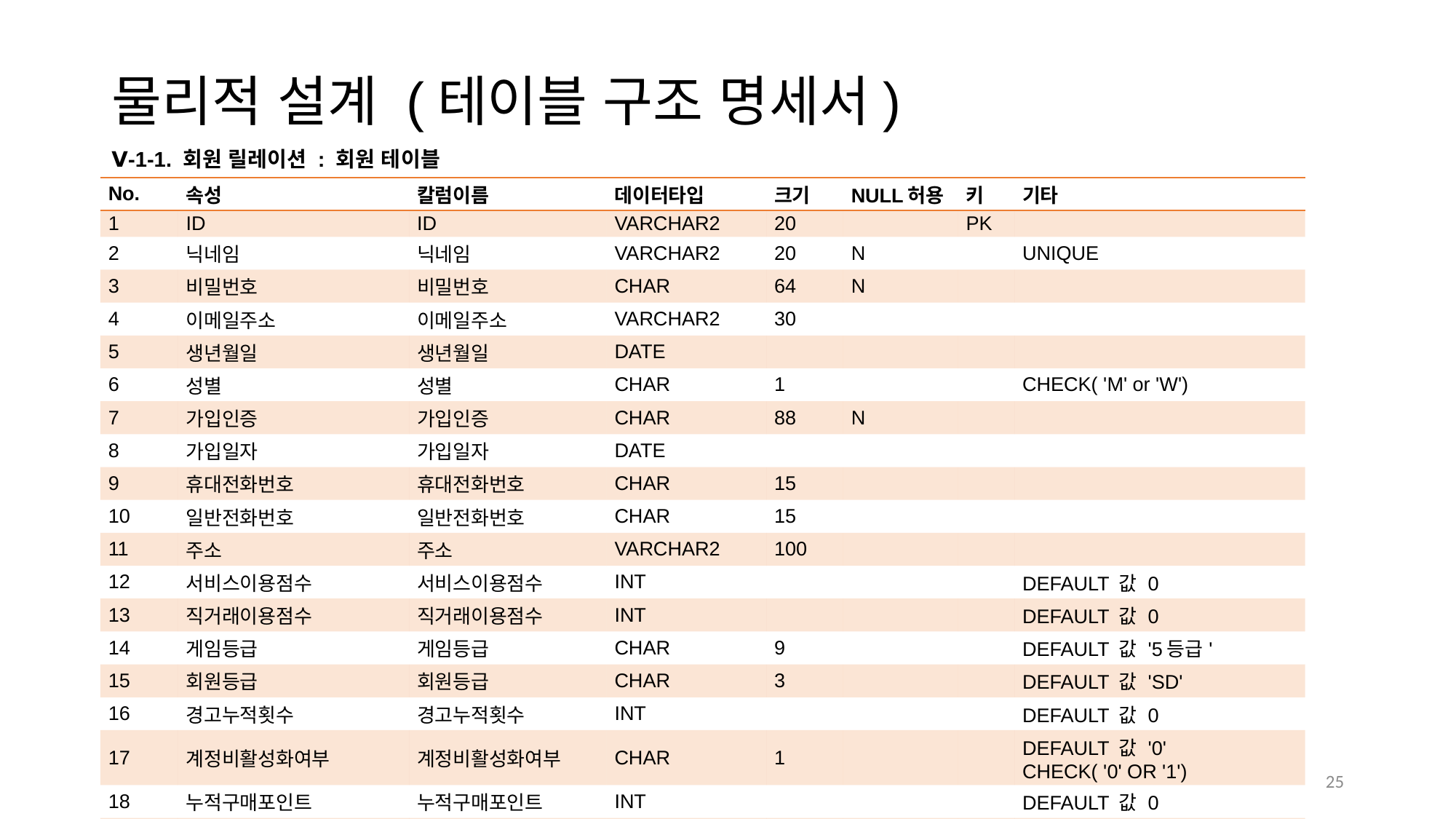

물리적 설계 (테이블 구조 명세서)
Ⅴ-1-1. 회원 릴레이션 : 회원 테이블
| No. | 속성 | 칼럼이름 | 데이터타입 | 크기 | NULL허용 | 키 | 기타 |
| --- | --- | --- | --- | --- | --- | --- | --- |
| 1 | ID | ID | VARCHAR2 | 20 |  | PK |  |
| 2 | 닉네임 | 닉네임 | VARCHAR2 | 20 | N |  | UNIQUE |
| 3 | 비밀번호 | 비밀번호 | CHAR | 64 | N |  |  |
| 4 | 이메일주소 | 이메일주소 | VARCHAR2 | 30 |  |  |  |
| 5 | 생년월일 | 생년월일 | DATE |  |  |  |  |
| 6 | 성별 | 성별 | CHAR | 1 |  |  | CHECK( 'M' or 'W') |
| 7 | 가입인증 | 가입인증 | CHAR | 88 | N |  |  |
| 8 | 가입일자 | 가입일자 | DATE |  |  |  |  |
| 9 | 휴대전화번호 | 휴대전화번호 | CHAR | 15 |  |  |  |
| 10 | 일반전화번호 | 일반전화번호 | CHAR | 15 |  |  |  |
| 11 | 주소 | 주소 | VARCHAR2 | 100 |  |  |  |
| 12 | 서비스이용점수 | 서비스이용점수 | INT |  |  |  | DEFAULT 값 0 |
| 13 | 직거래이용점수 | 직거래이용점수 | INT |  |  |  | DEFAULT 값 0 |
| 14 | 게임등급 | 게임등급 | CHAR | 9 |  |  | DEFAULT 값 '5등급' |
| 15 | 회원등급 | 회원등급 | CHAR | 3 |  |  | DEFAULT 값 'SD' |
| 16 | 경고누적횟수 | 경고누적횟수 | INT |  |  |  | DEFAULT 값 0 |
| 17 | 계정비활성화여부 | 계정비활성화여부 | CHAR | 1 |  |  | DEFAULT 값 '0' CHECK( '0' OR '1') |
| 18 | 누적구매포인트 | 누적구매포인트 | INT |  |  |  | DEFAULT 값 0 |
| 19 | 지갑주소 | 지갑주소 | CHAR | 34 |  |  |  |
| 20 | 법정대리인번호 | 법정대리인번호 | INT |  |  | FK | FK: 법정대리인(대리인\_번호) |
25